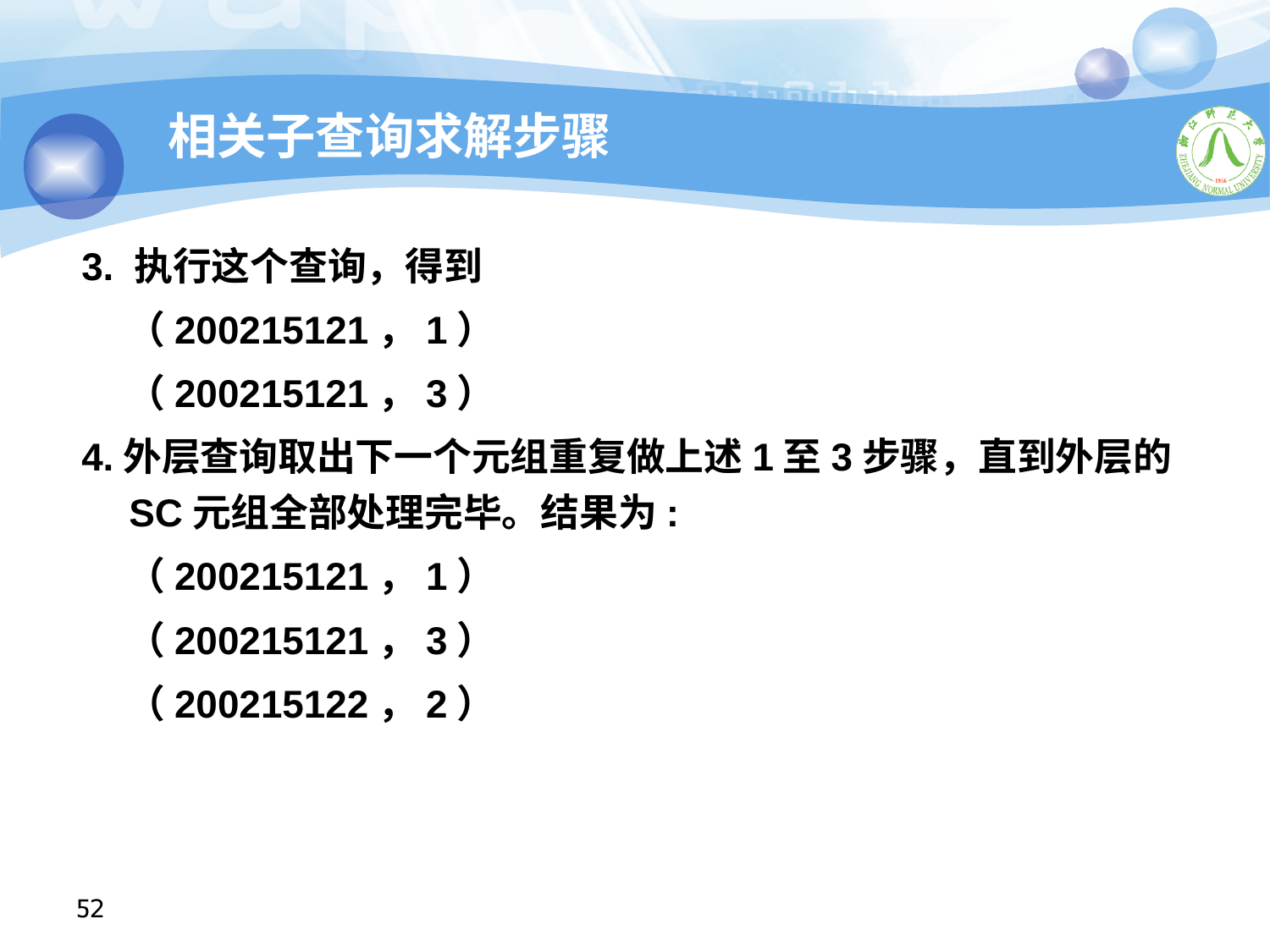

# 相关子查询求解步骤
3. 执行这个查询，得到
    （200215121，1）
    （200215121，3）
4.外层查询取出下一个元组重复做上述1至3步骤，直到外层的SC元组全部处理完毕。结果为:
    （200215121，1）
    （200215121，3）
    （200215122，2）
52